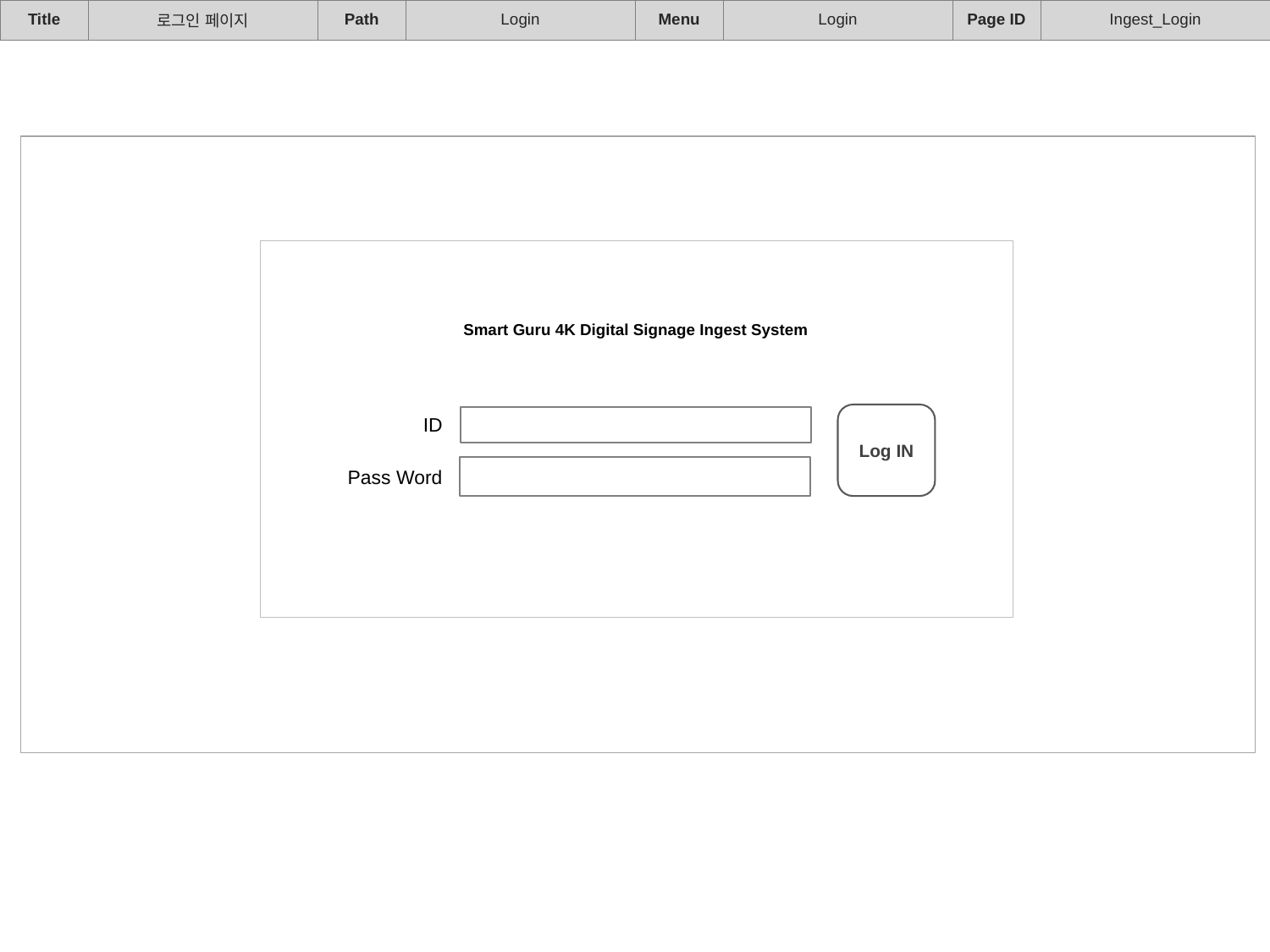

| Title | 로그인 페이지 | Path | Login | Menu | Login | Page ID | Ingest\_Login |
| --- | --- | --- | --- | --- | --- | --- | --- |

Smart Guru 4K Digital Signage Ingest System
Log IN
ID

Pass Word